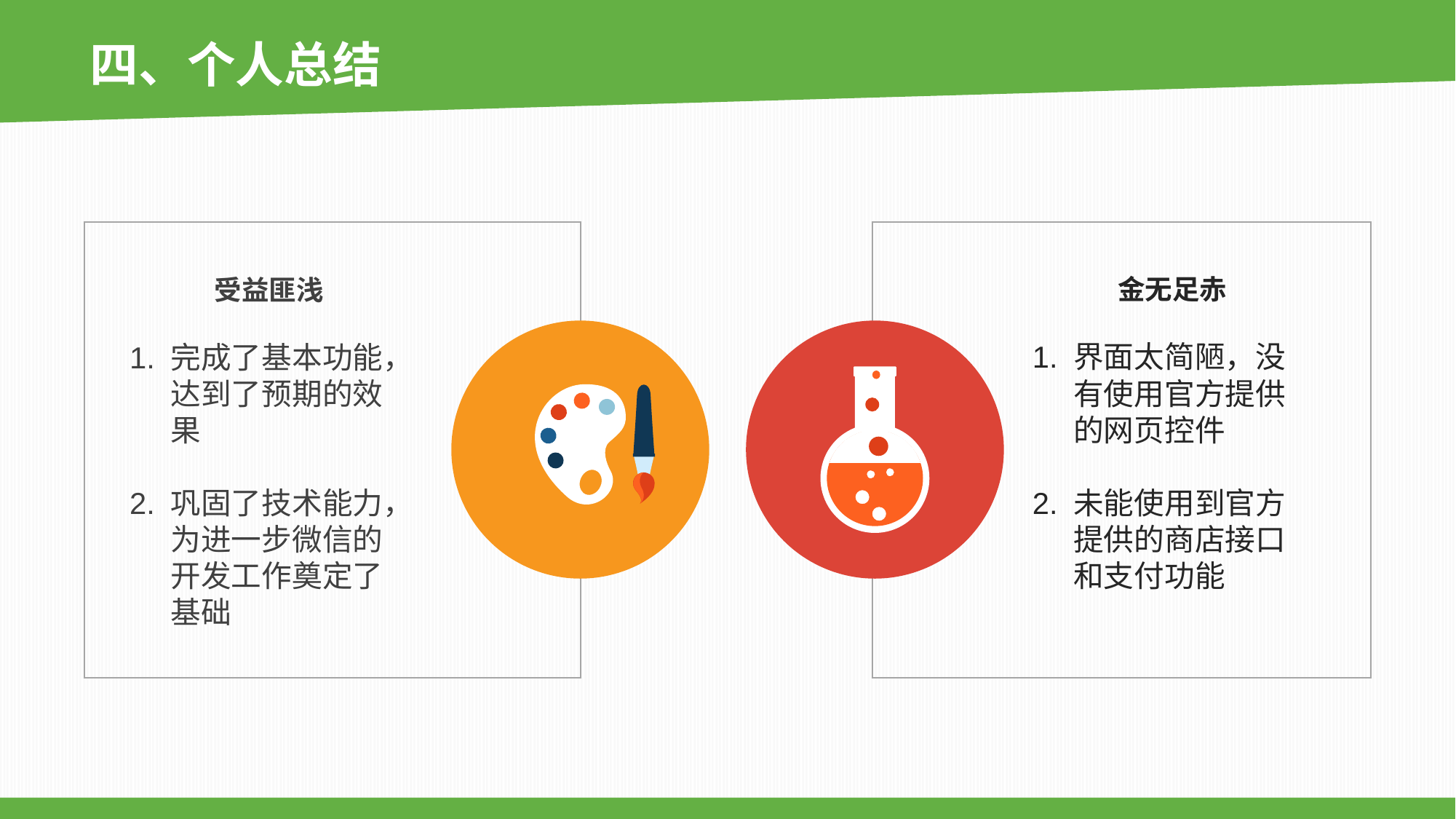

四、个人总结

金无足赤

界面太简陋，没有使用官方提供的网页控件

未能使用到官方提供的商店接口和支付功能

受益匪浅

完成了基本功能，达到了预期的效果

巩固了技术能力，为进一步微信的开发工作奠定了基础